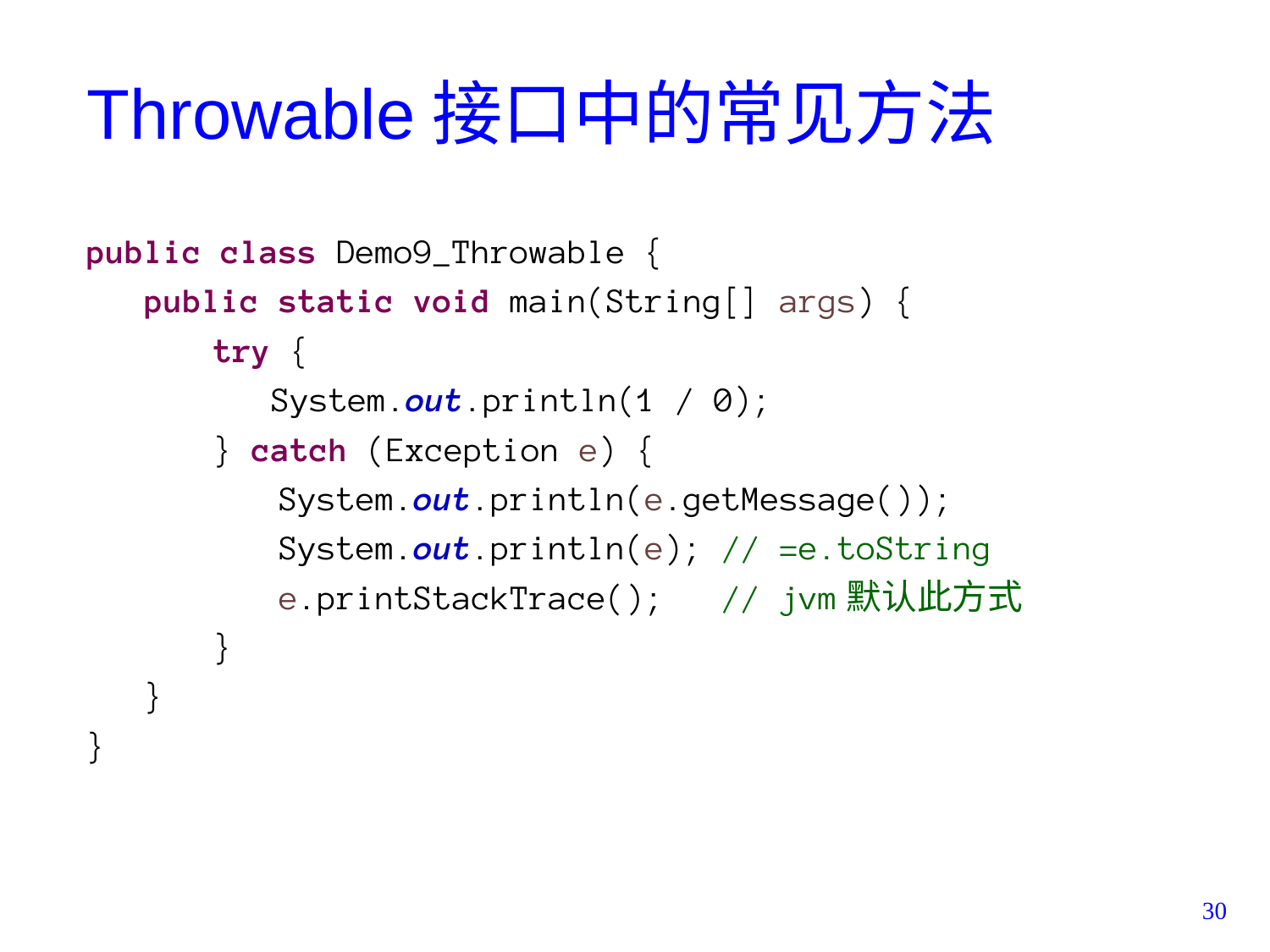

# Throwable接口中的常见方法
public class Demo9_Throwable {
   public static void main(String[] args) {
	try {
	   System.out.println(1 / 0);
	} catch (Exception e) {
          System.out.println(e.getMessage());
          System.out.println(e); // =e.toString
          e.printStackTrace();   // jvm默认此方式
	}
   }
}

30